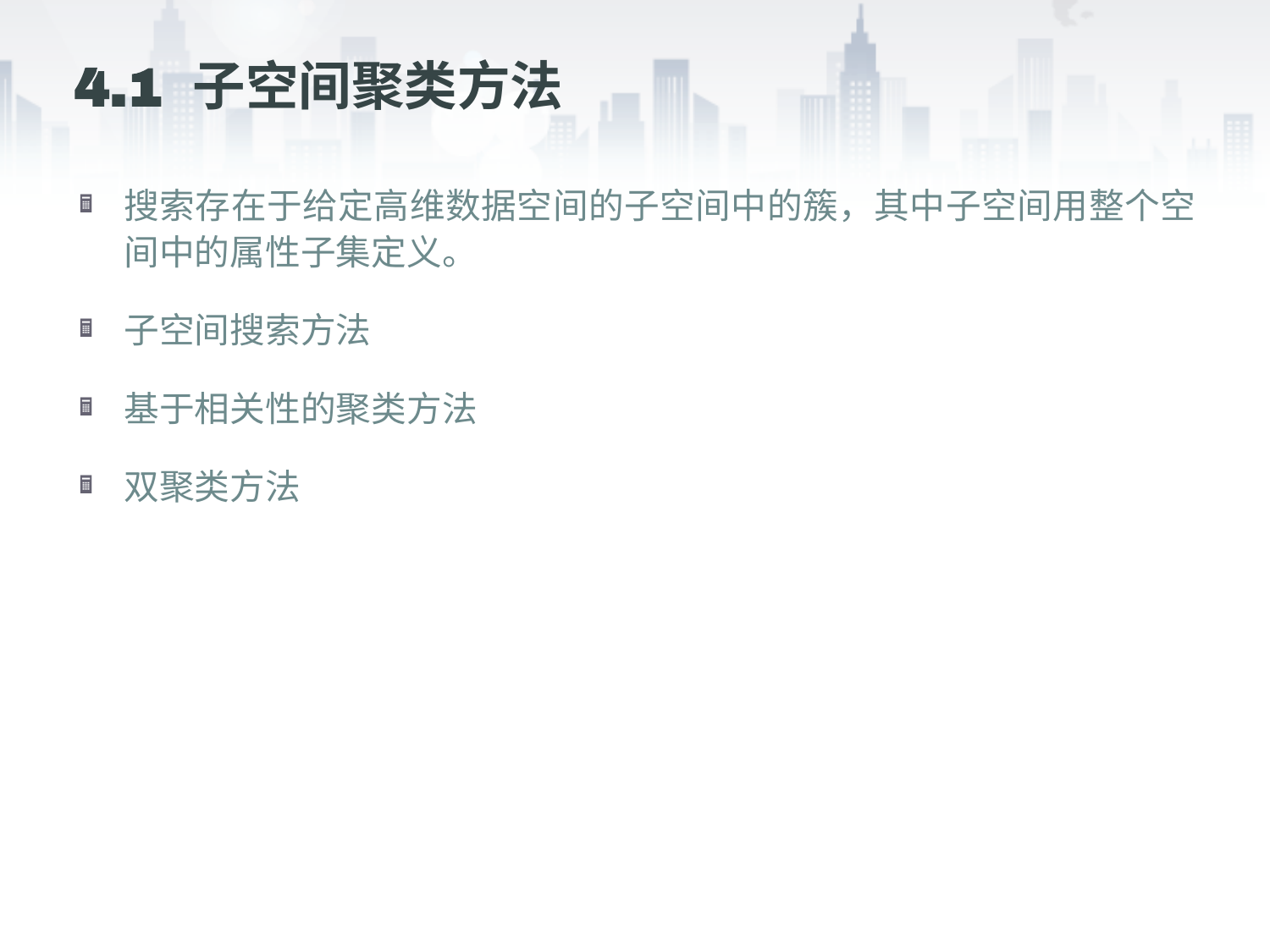

# 4.1 子空间聚类方法
搜索存在于给定高维数据空间的子空间中的簇，其中子空间用整个空间中的属性子集定义。
子空间搜索方法
基于相关性的聚类方法
双聚类方法